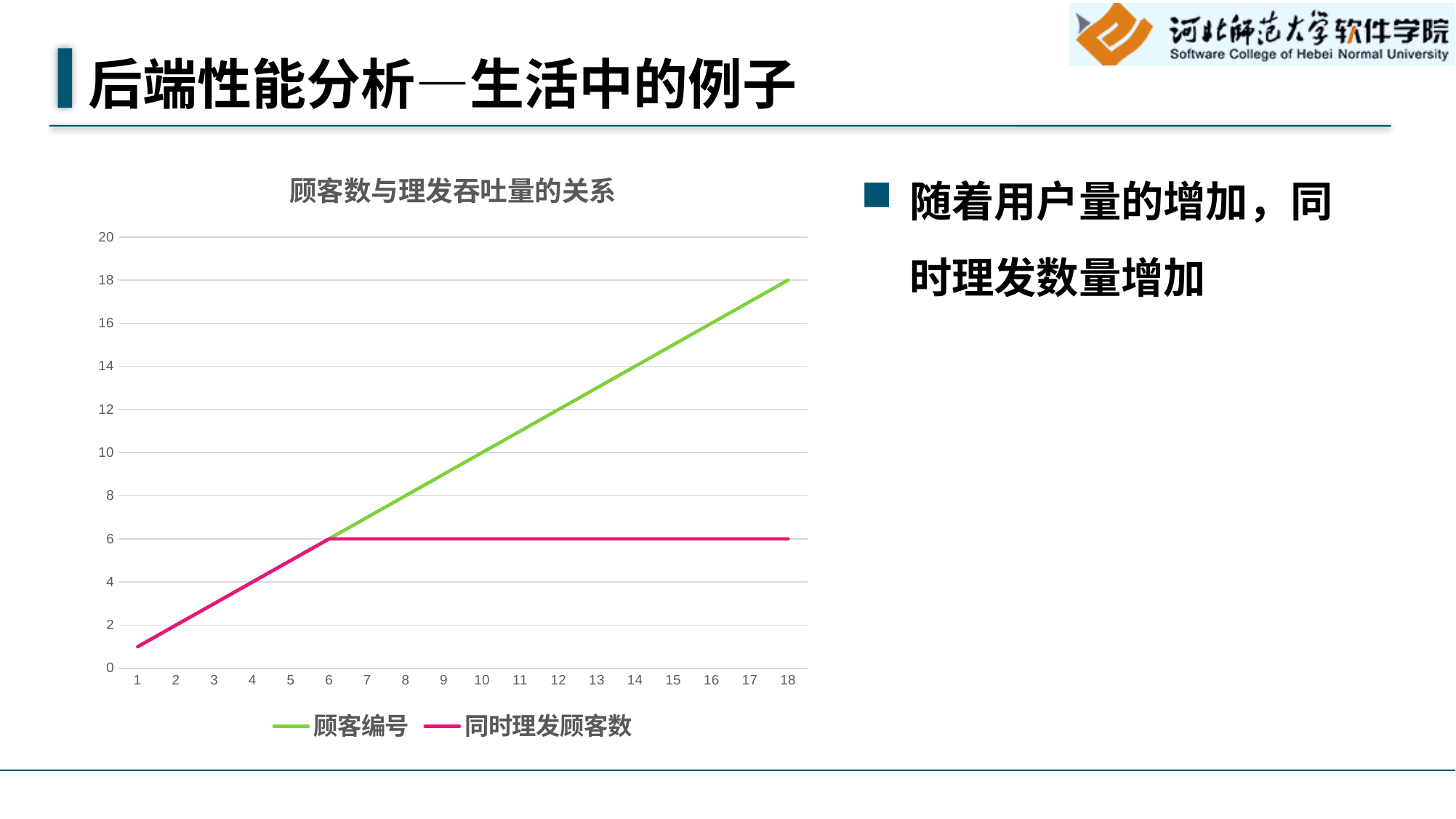

# 后端性能分析—生活中的例子

### Chart: 顾客数与理发吞吐量的关系

| Category | 顾客编号 | 同时理发顾客数 |
|---|---|---|
随着用户量的增加，同时理发数量增加